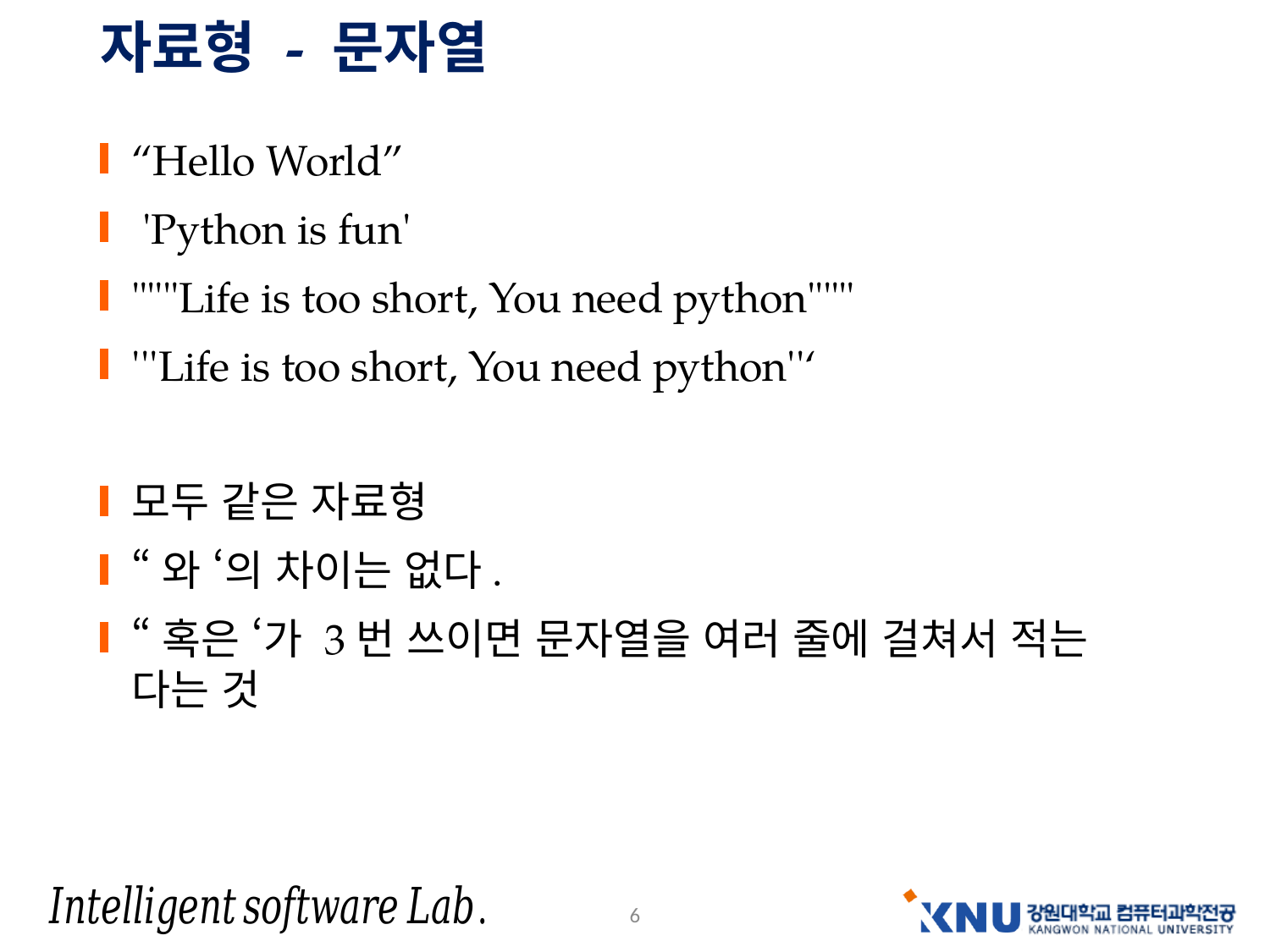

# 자료형 - 문자열
“Hello World”
 'Python is fun'
"""Life is too short, You need python"""
'''Life is too short, You need python''‘

모두 같은 자료형
“와 ‘의 차이는 없다.
“혹은 ‘가 3번 쓰이면 문자열을 여러 줄에 걸쳐서 적는 다는 것